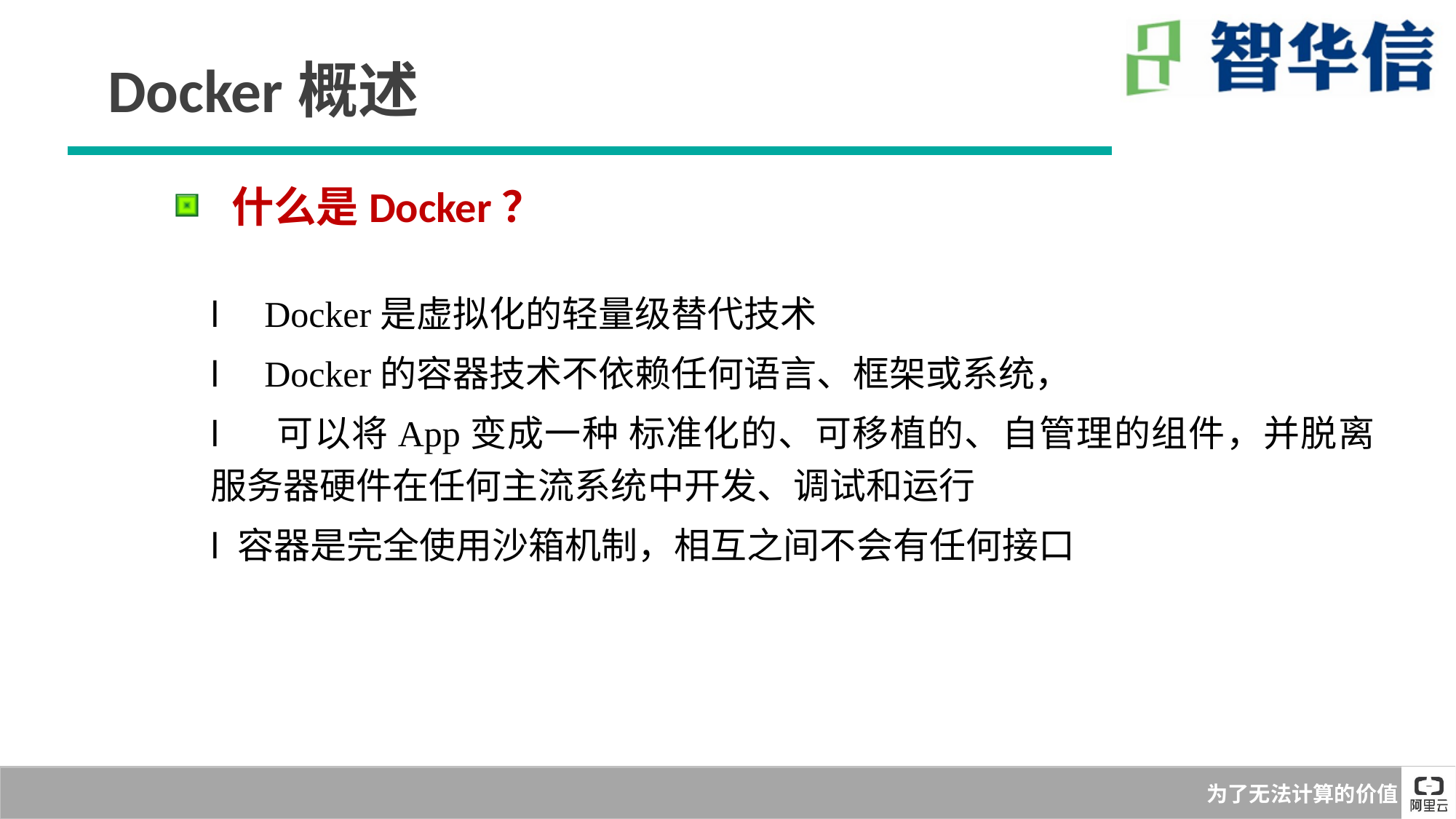

Docker概述
  什么是Docker？
l     Docker是虚拟化的轻量级替代技术
l     Docker的容器技术不依赖任何语言、框架或系统，
l     可以将App变成一种 标准化的、可移植的、自管理的组件，并脱离服务器硬件在任何主流系统中开发、调试和运行
l 容器是完全使用沙箱机制，相互之间不会有任何接口